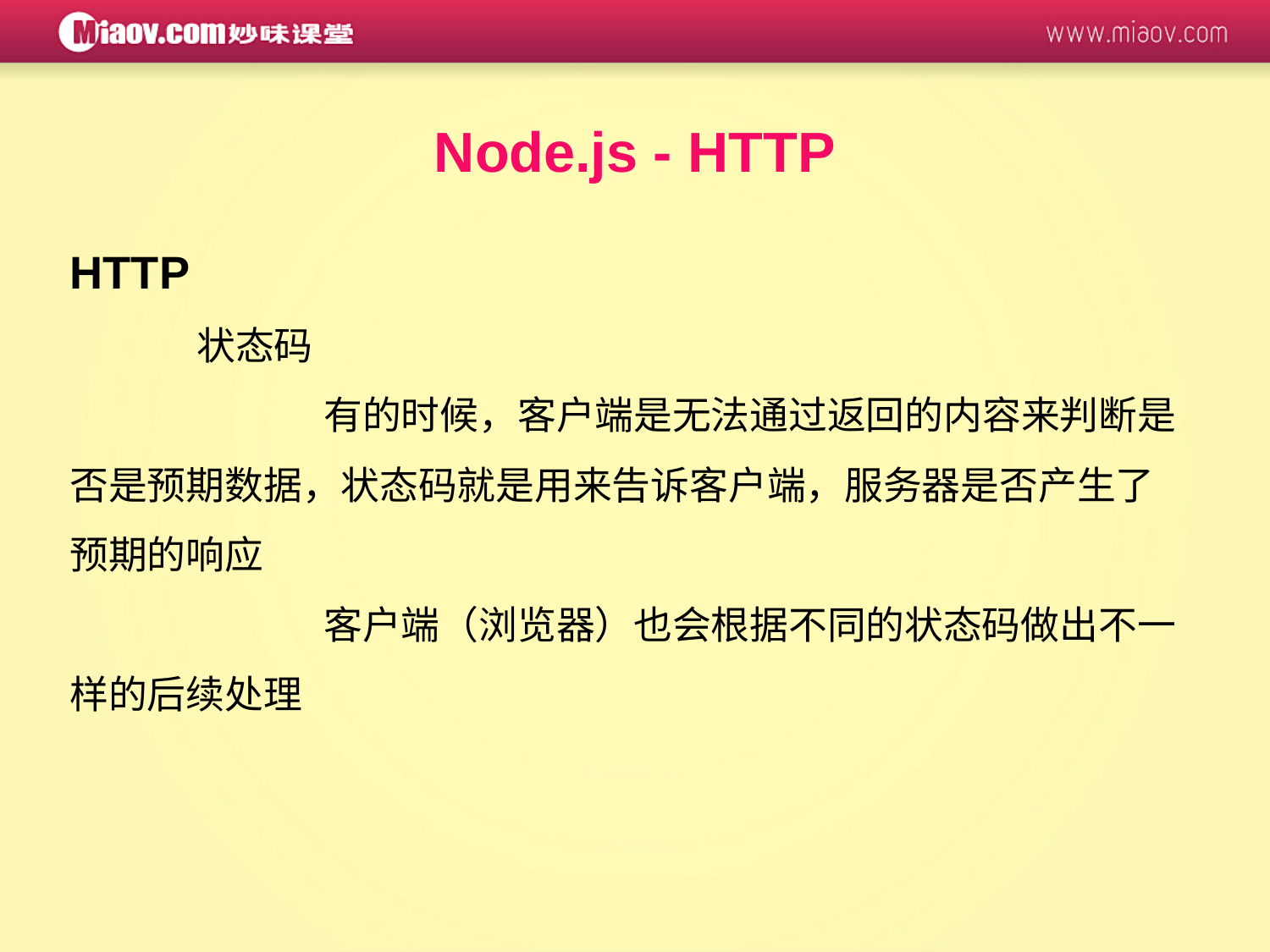

Node.js - HTTP
HTTP
	状态码
		有的时候，客户端是无法通过返回的内容来判断是否是预期数据，状态码就是用来告诉客户端，服务器是否产生了预期的响应
		客户端（浏览器）也会根据不同的状态码做出不一样的后续处理